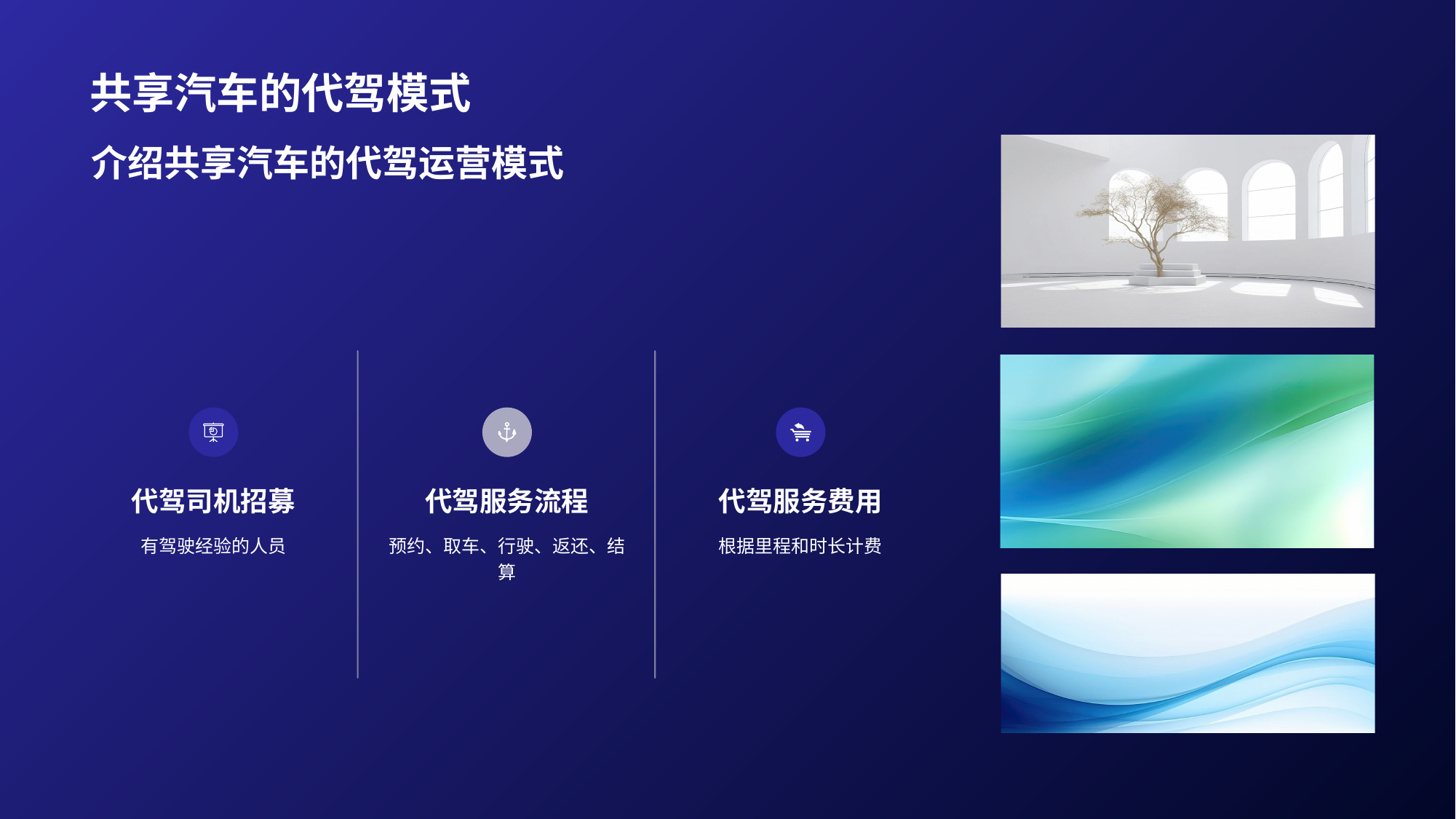

# 共享汽车的代驾模式
介绍共享汽车的代驾运营模式

代驾司机招募
有驾驶经验的人员

代驾服务流程
预约、取车、行驶、返还、结算

代驾服务费用
根据里程和时长计费